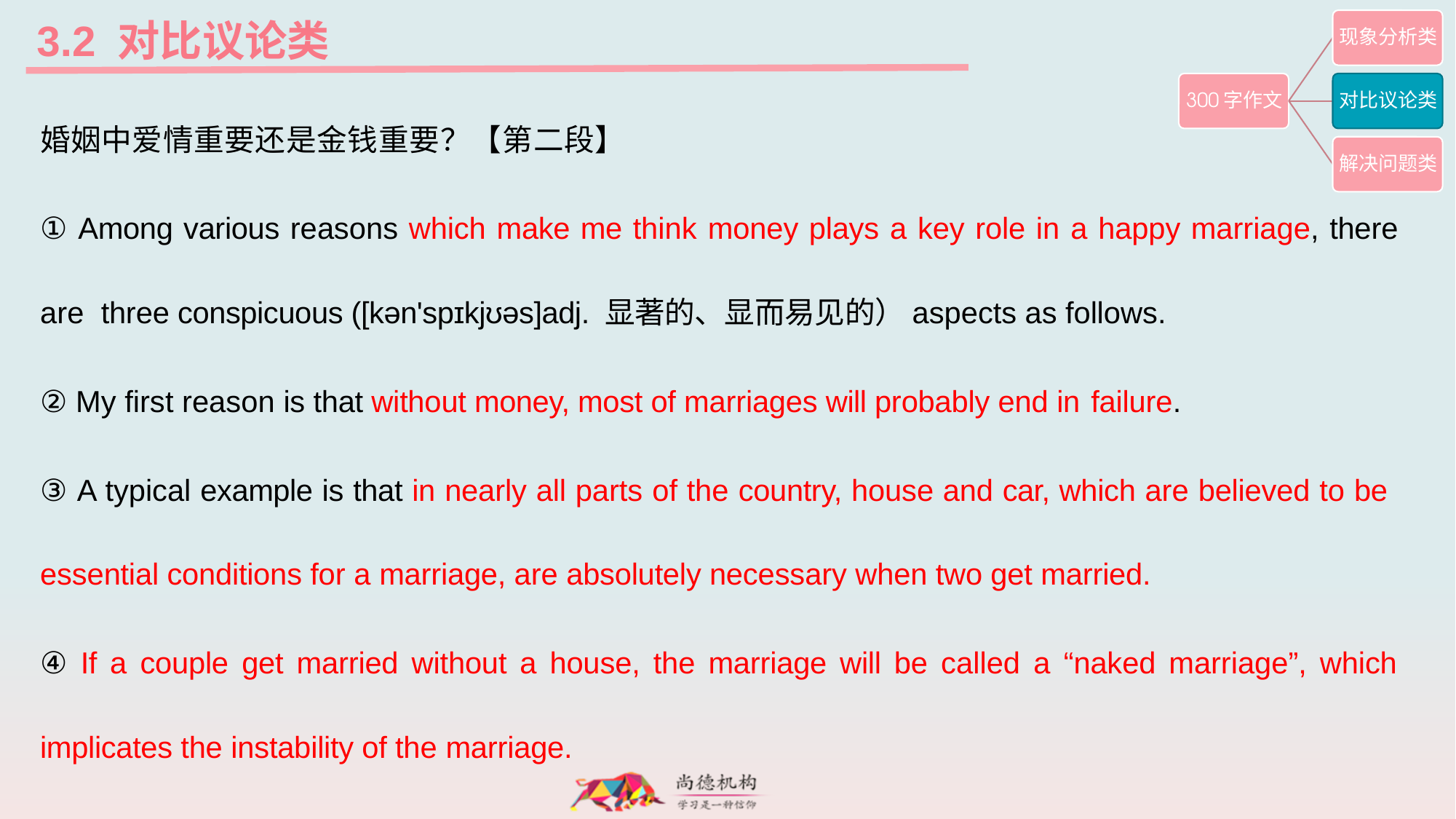

3.2 对比议论类
300字作文

现象分析类

对比议论类

解决问题类
婚姻中爱情重要还是金钱重要？【第二段】
① Among various reasons which make me think money plays a key role in a happy marriage, there are  three conspicuous ([kən'spɪkjʊəs]adj. 显著的、显而易见的）aspects as follows.
② My first reason is that without money, most of marriages will probably end in failure.
③ A typical example is that in nearly all parts of the country, house and car, which are believed to be  essential conditions for a marriage, are absolutely necessary when two get married.
④ If a couple get married without a house, the marriage will be called a “naked marriage”, which implicates the instability of the marriage.